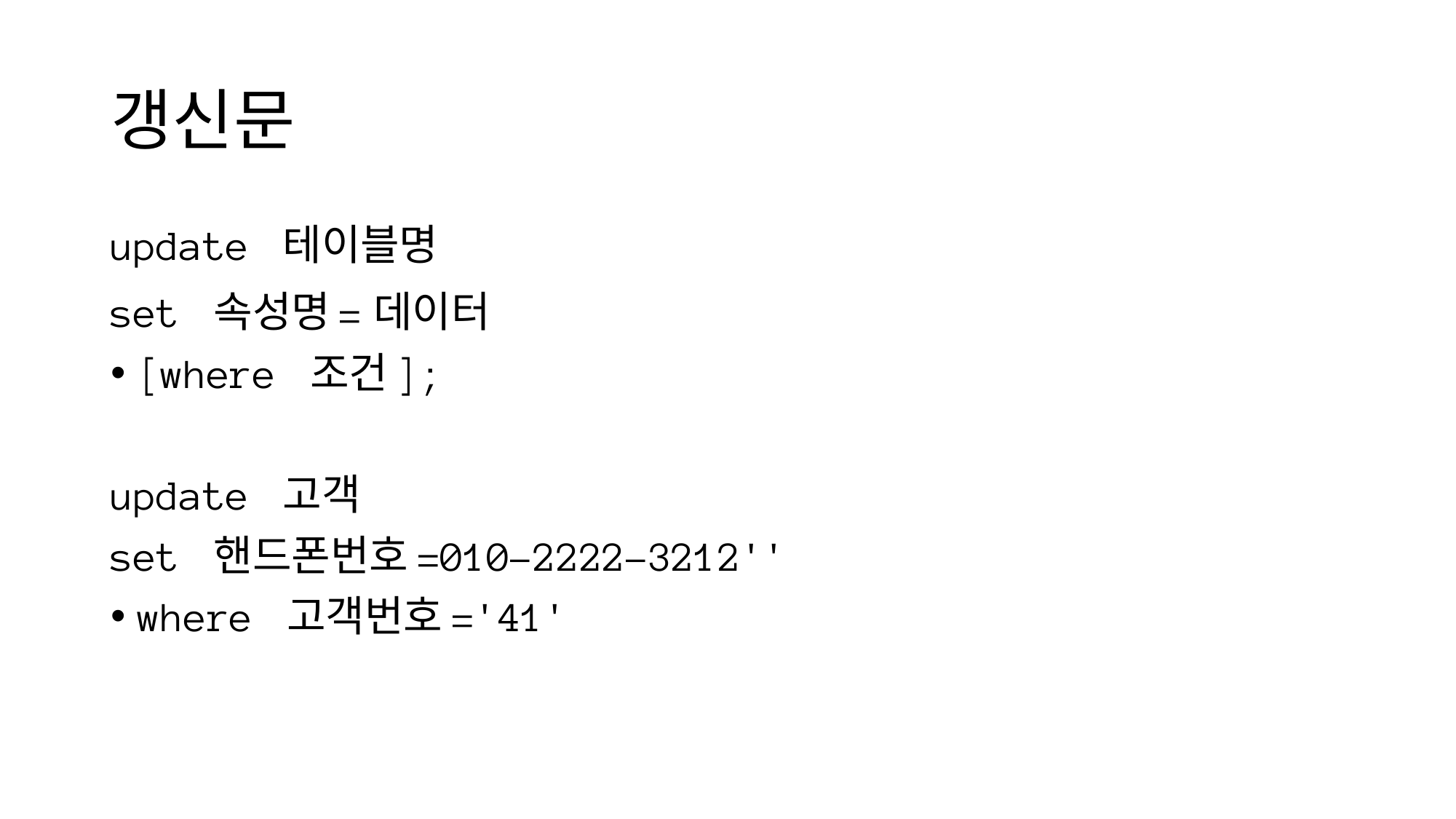

# 갱신문
update 테이블명
set 속성명=데이터
[where 조건];

update 고객
set 핸드폰번호=010-2222-3212''
where 고객번호='41'